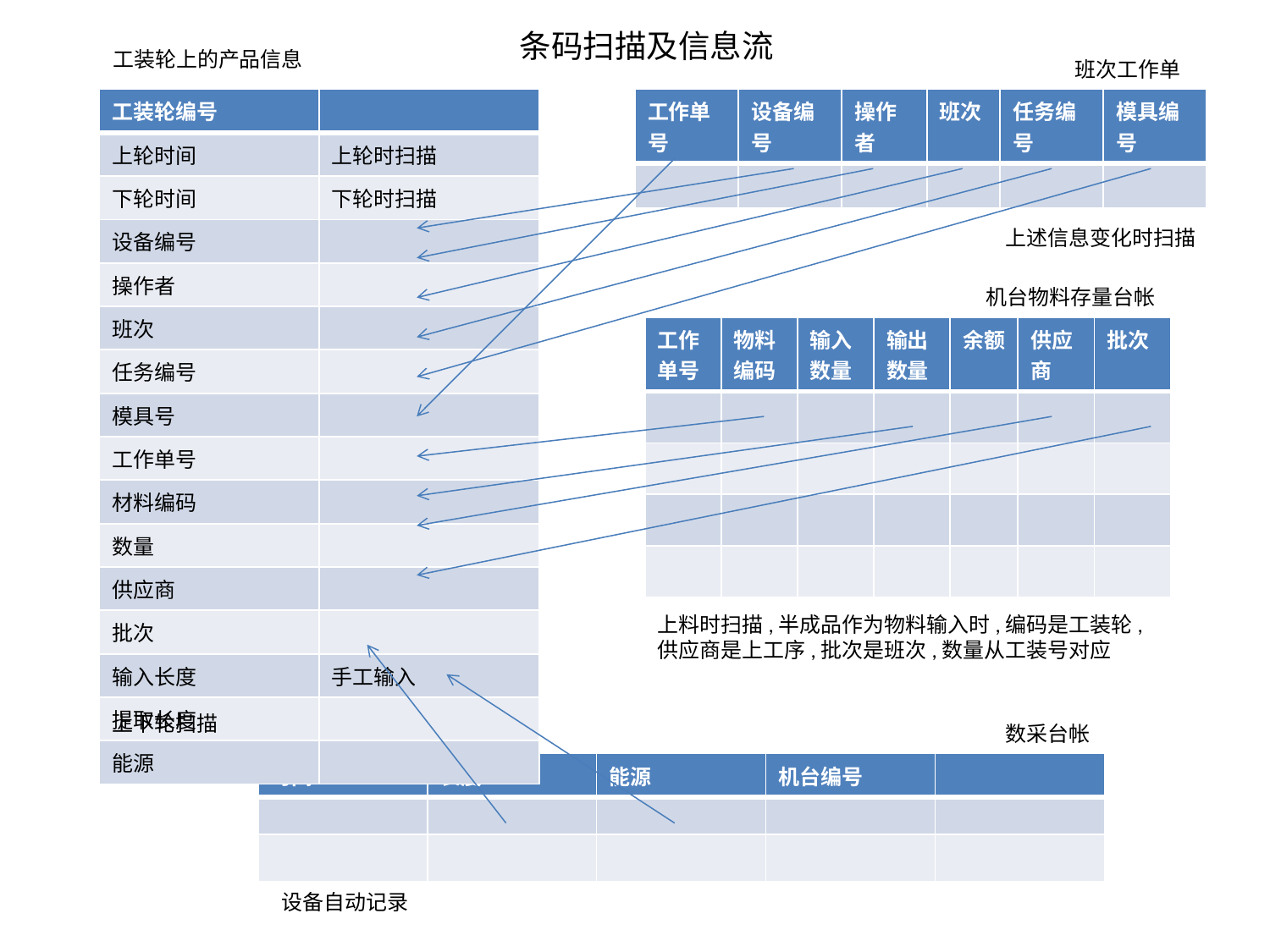

条码扫描及信息流
工装轮上的产品信息
班次工作单
| 工装轮编号 |  |
| --- | --- |
| 上轮时间 | 上轮时扫描 |
| 下轮时间 | 下轮时扫描 |
| 设备编号 |  |
| 操作者 |  |
| 班次 |  |
| 任务编号 |  |
| 模具号 |  |
| 工作单号 |  |
| 材料编码 |  |
| 数量 |  |
| 供应商 |  |
| 批次 |  |
| 输入长度 | 手工输入 |
| 提取长度 |  |
| 能源 |  |
| 工作单号 | 设备编号 | 操作者 | 班次 | 任务编号 | 模具编号 |
| --- | --- | --- | --- | --- | --- |
|  |  |  |  |  |  |
上述信息变化时扫描
机台物料存量台帐
| 工作单号 | 物料编码 | 输入数量 | 输出数量 | 余额 | 供应商 | 批次 |
| --- | --- | --- | --- | --- | --- | --- |
|  |  |  |  |  |  |  |
|  |  |  |  |  |  |  |
|  |  |  |  |  |  |  |
|  |  |  |  |  |  |  |
上料时扫描,半成品作为物料输入时,编码是工装轮,供应商是上工序,批次是班次,数量从工装号对应
上下轮扫描
数采台帐
| 时间 | 长度 | 能源 | 机台编号 |  |
| --- | --- | --- | --- | --- |
|  |  |  |  |  |
|  |  |  |  |  |
设备自动记录